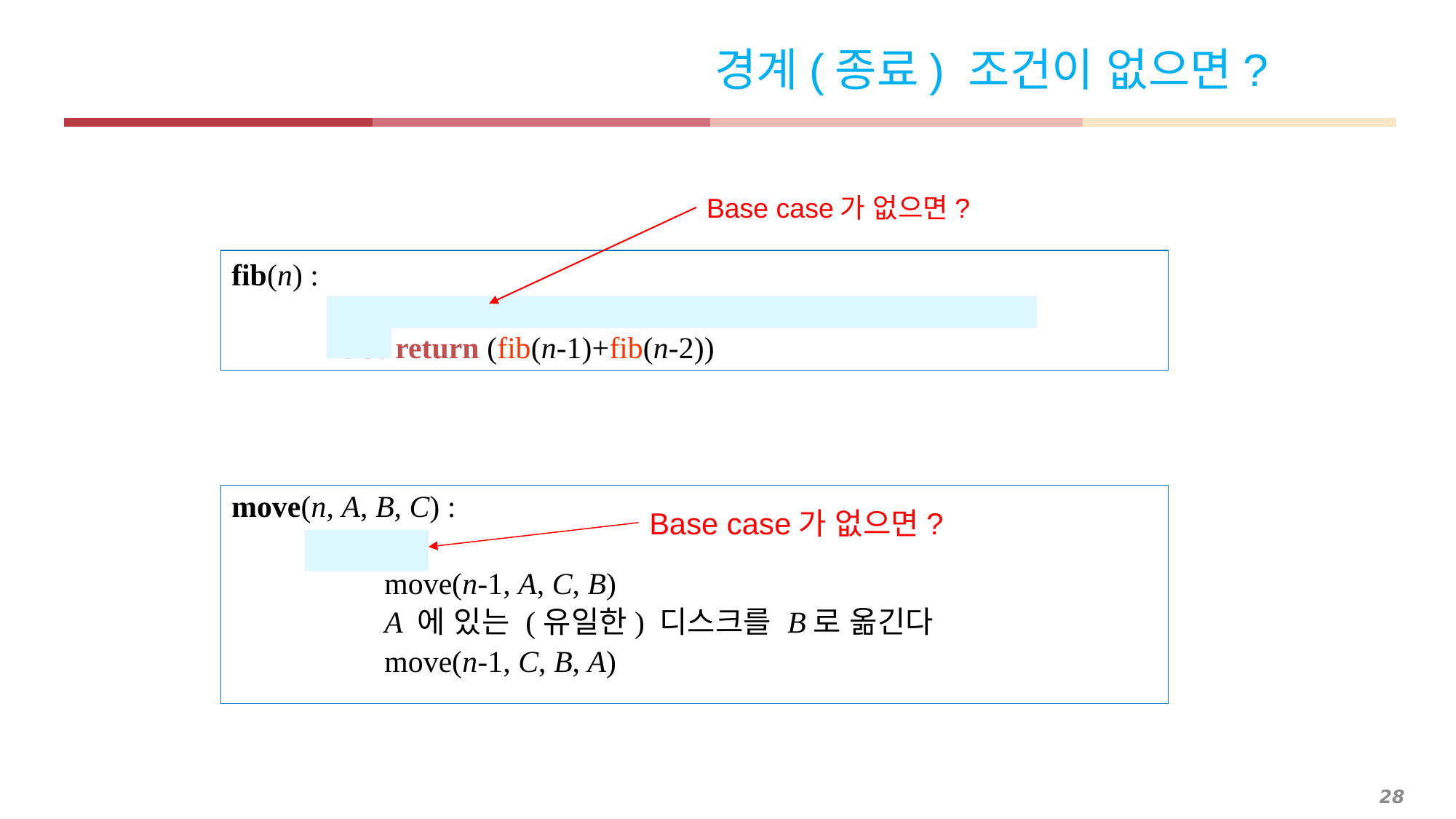

# 경계(종료) 조건이 없으면?
Base case가 없으면?

fib(n) :
	if (n <= 2) return 1
	else return (fib(n-1)+fib(n-2))
base case

move(n, A, B, C) :
          if (n > 0)
                    move(n-1, A, C, B)
                    A 에 있는 (유일한) 디스크를 B로 옮긴다
                    move(n-1, C, B, A)
Base case가 없으면?